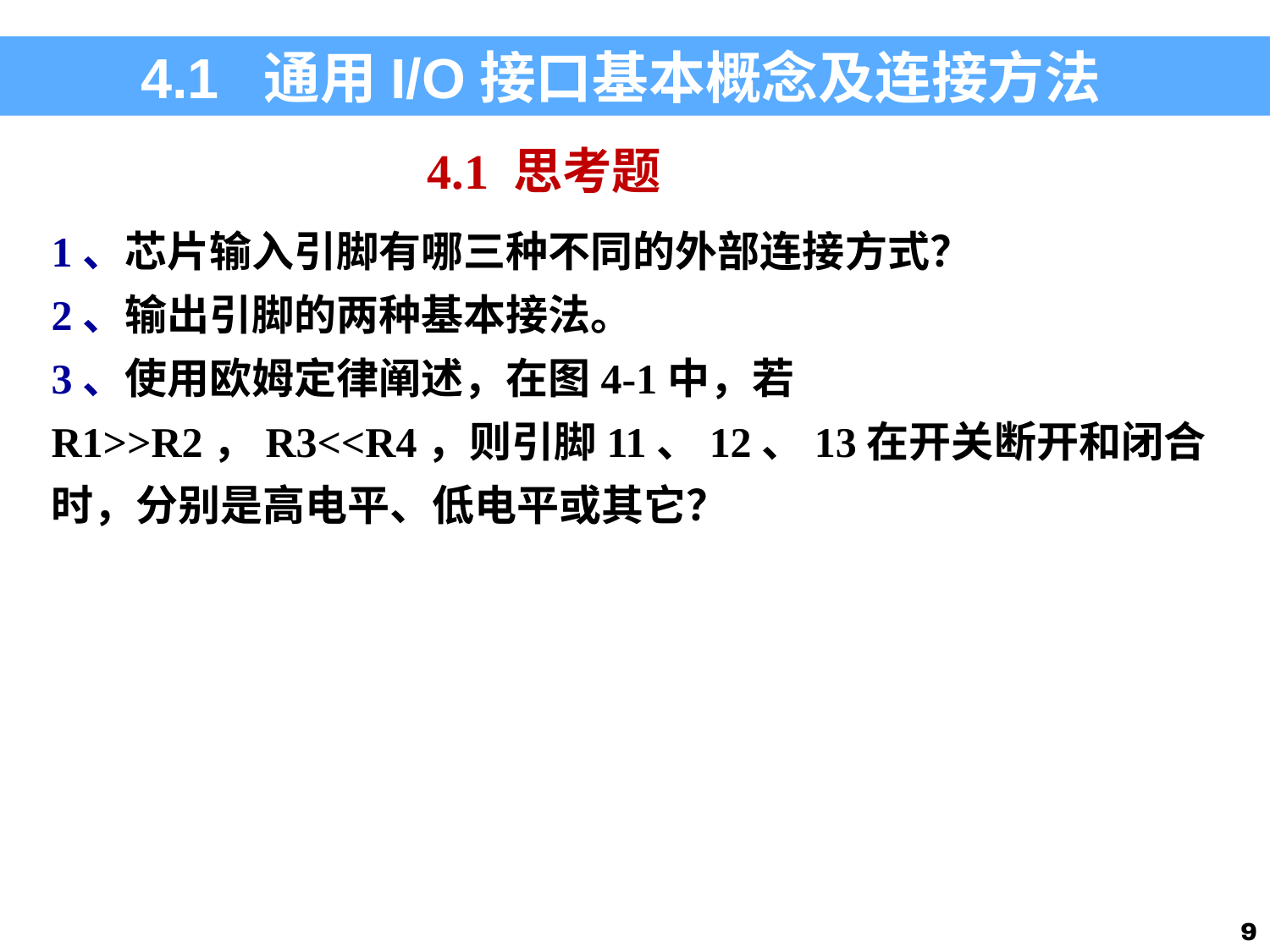

4.1  通用I/O接口基本概念及连接方法
4.1 思考题
1、芯片输入引脚有哪三种不同的外部连接方式？
2、输出引脚的两种基本接法。
3、使用欧姆定律阐述，在图4-1中，若R1>>R2，R3<<R4，则引脚11、12、13在开关断开和闭合时，分别是高电平、低电平或其它？

9